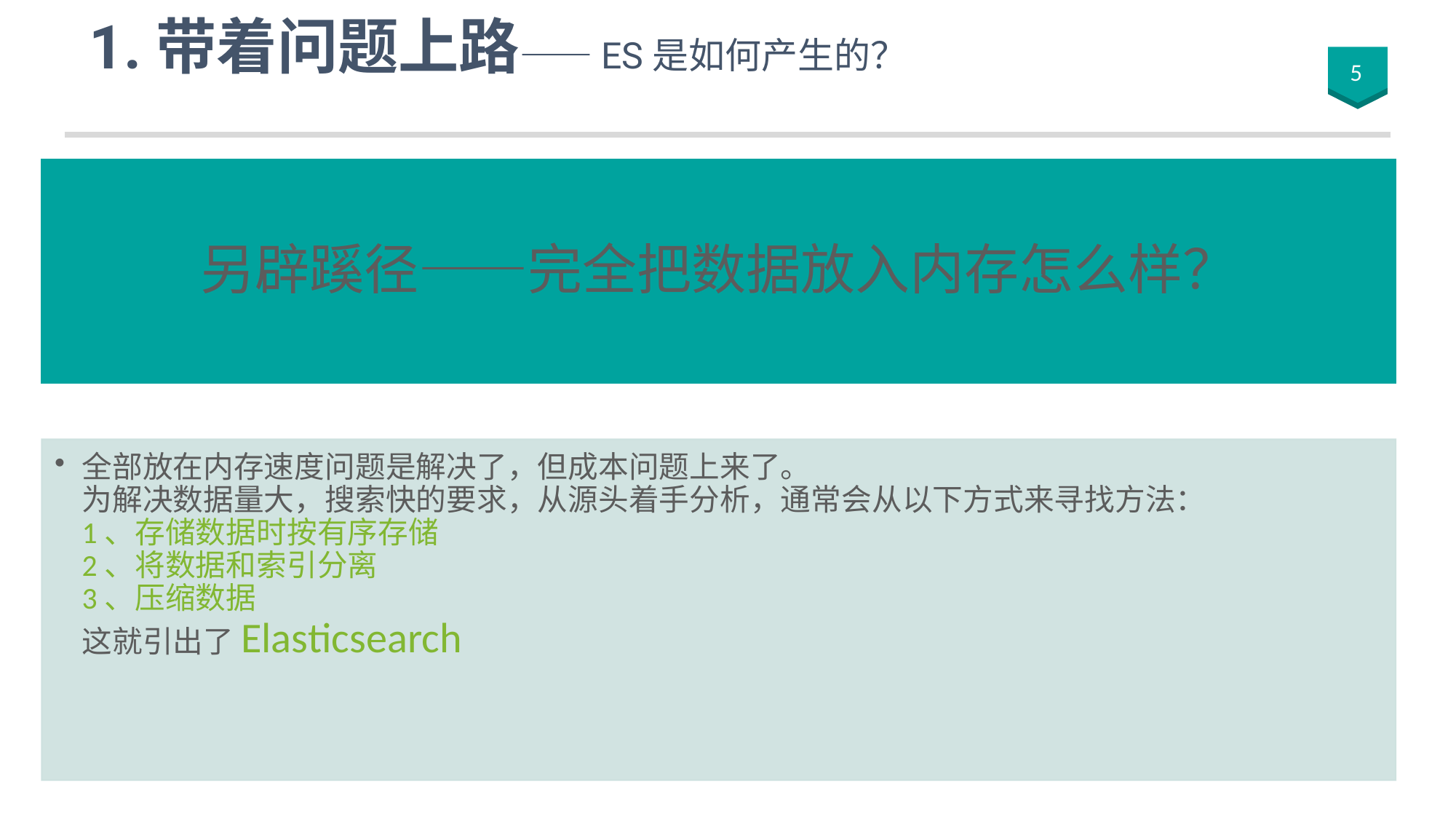

# 1.带着问题上路——ES是如何产生的？
5
另辟蹊径——完全把数据放入内存怎么样？
全部放在内存速度问题是解决了，但成本问题上来了。 
为解决数据量大，搜索快的要求，从源头着手分析，通常会从以下方式来寻找方法： 
1、存储数据时按有序存储
2、将数据和索引分离
3、压缩数据
这就引出了Elasticsearch